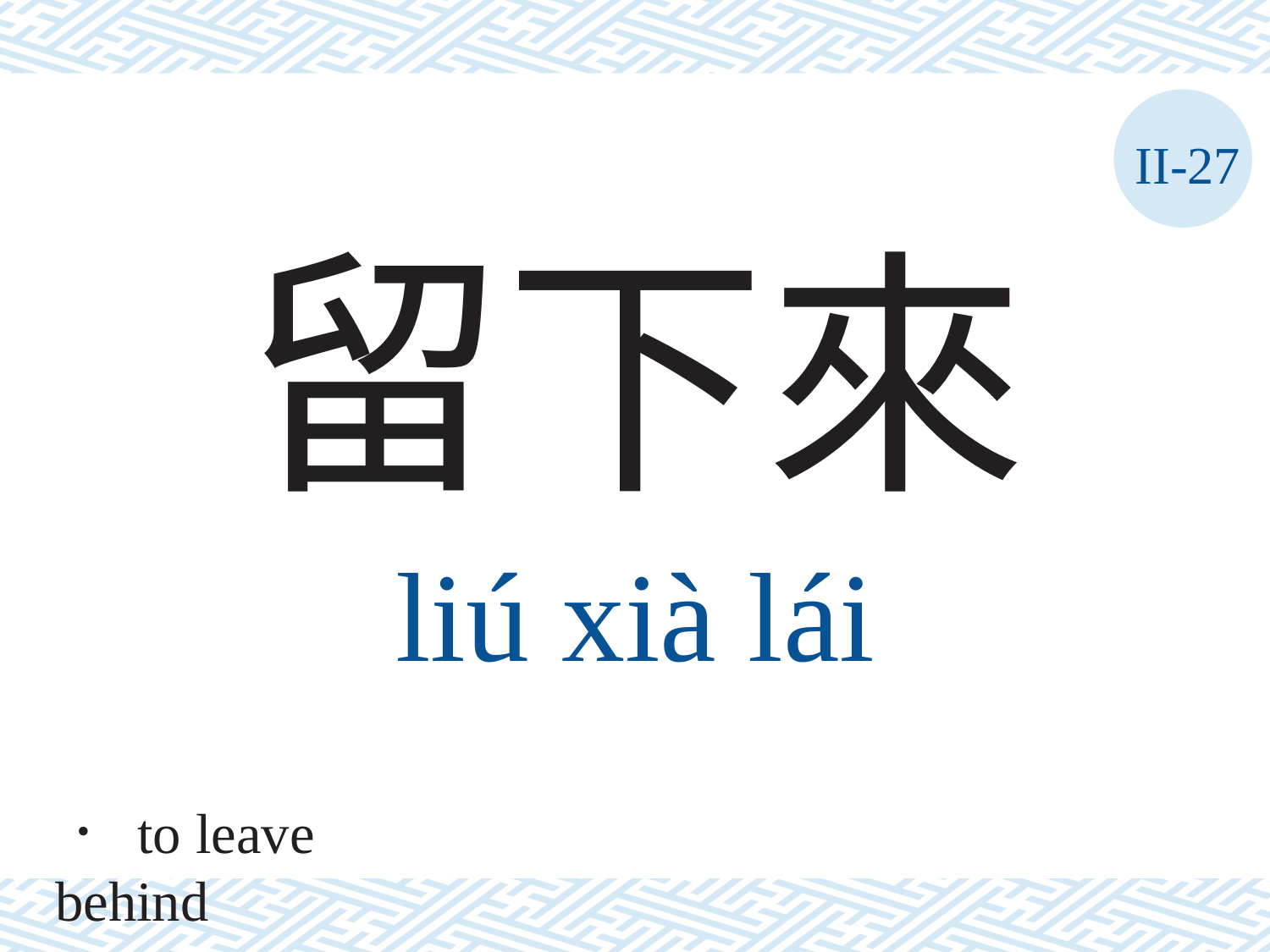

II-27
留下來
liú	xià	lái
． to leave behind